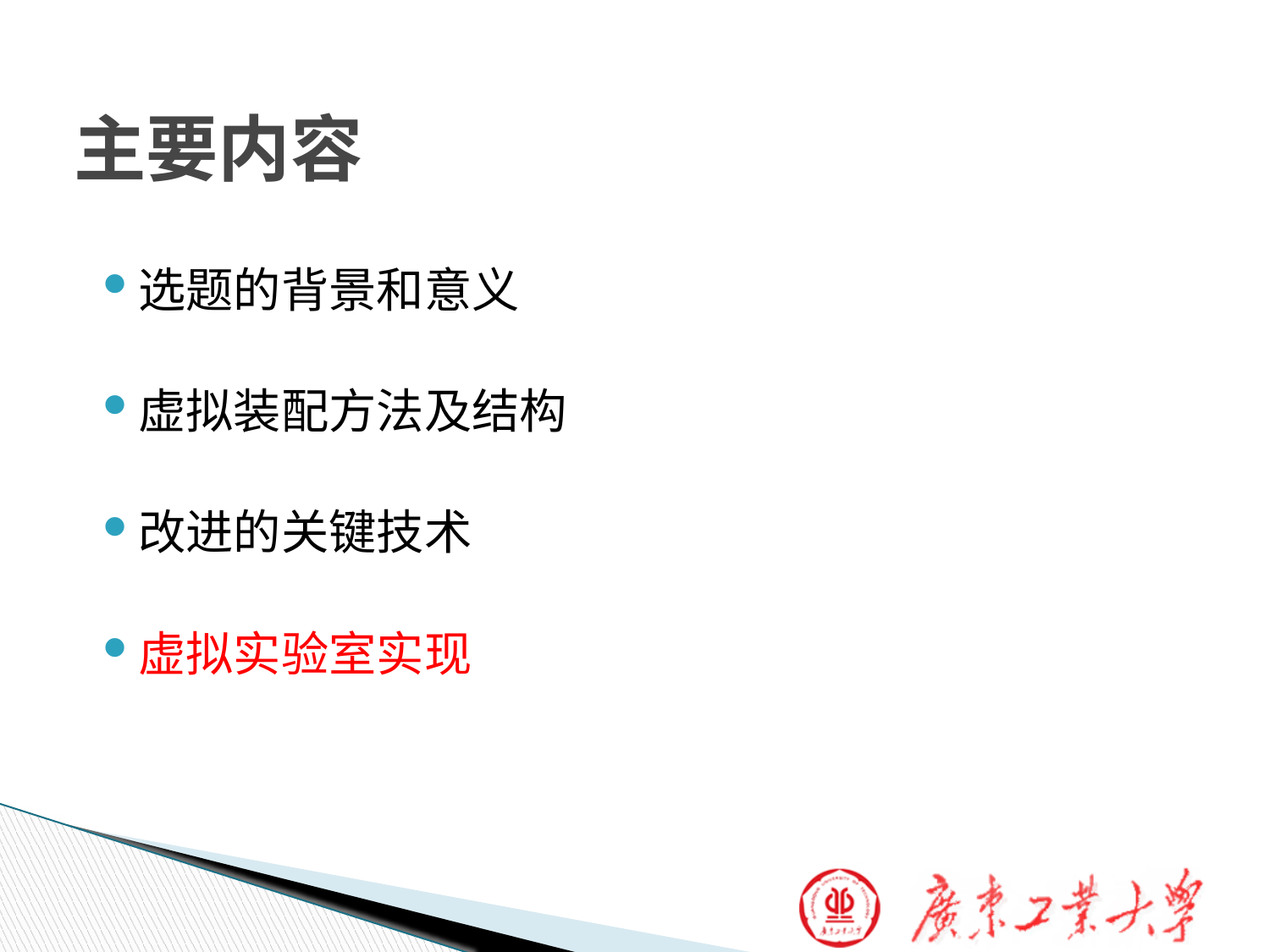

# 主要内容
选题的背景和意义
虚拟装配方法及结构
改进的关键技术
虚拟实验室实现